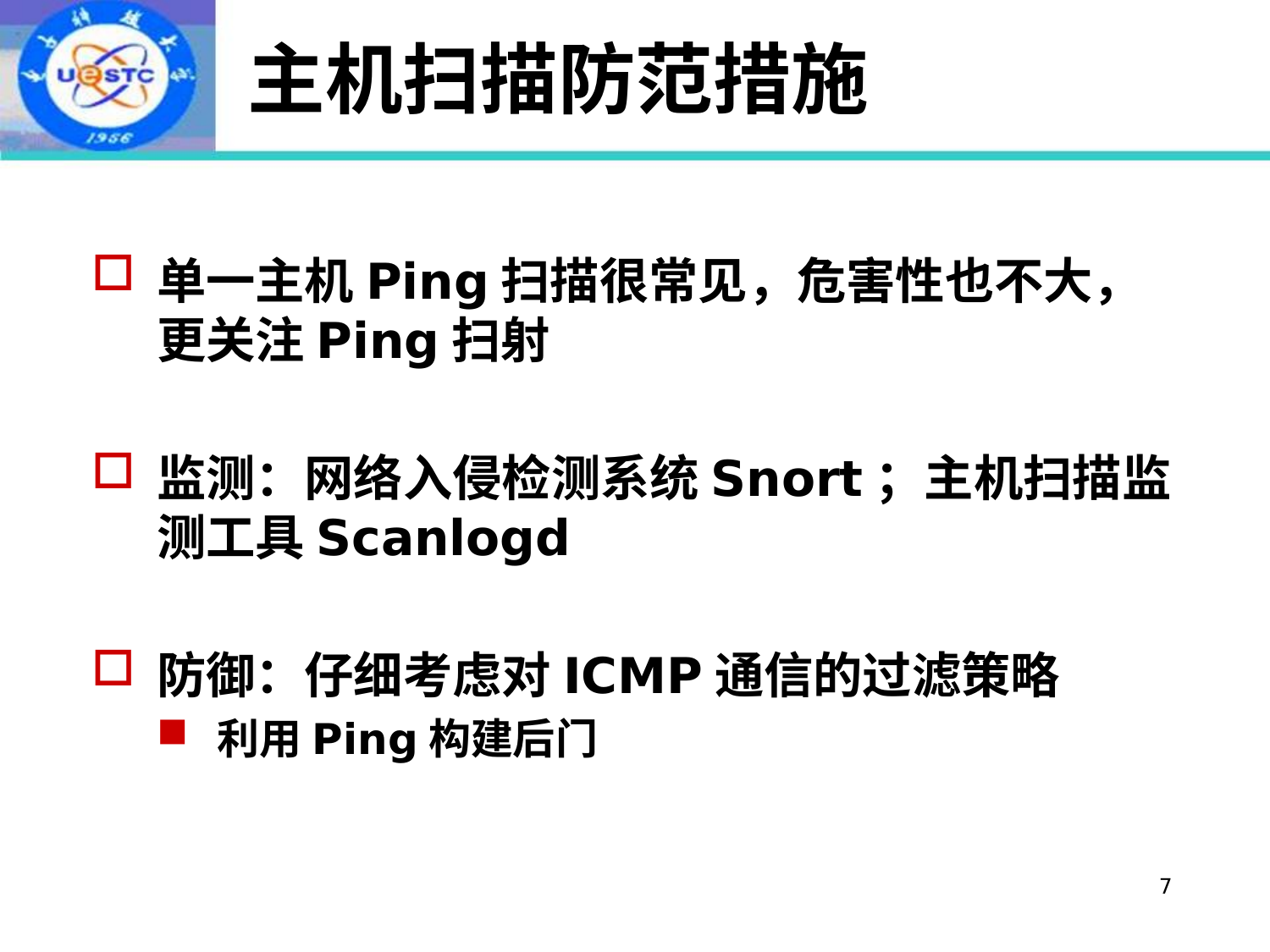

# 主机扫描防范措施
单一主机Ping扫描很常见，危害性也不大，更关注Ping扫射

监测：网络入侵检测系统Snort；主机扫描监测工具Scanlogd

防御：仔细考虑对ICMP通信的过滤策略
利用Ping构建后门
7